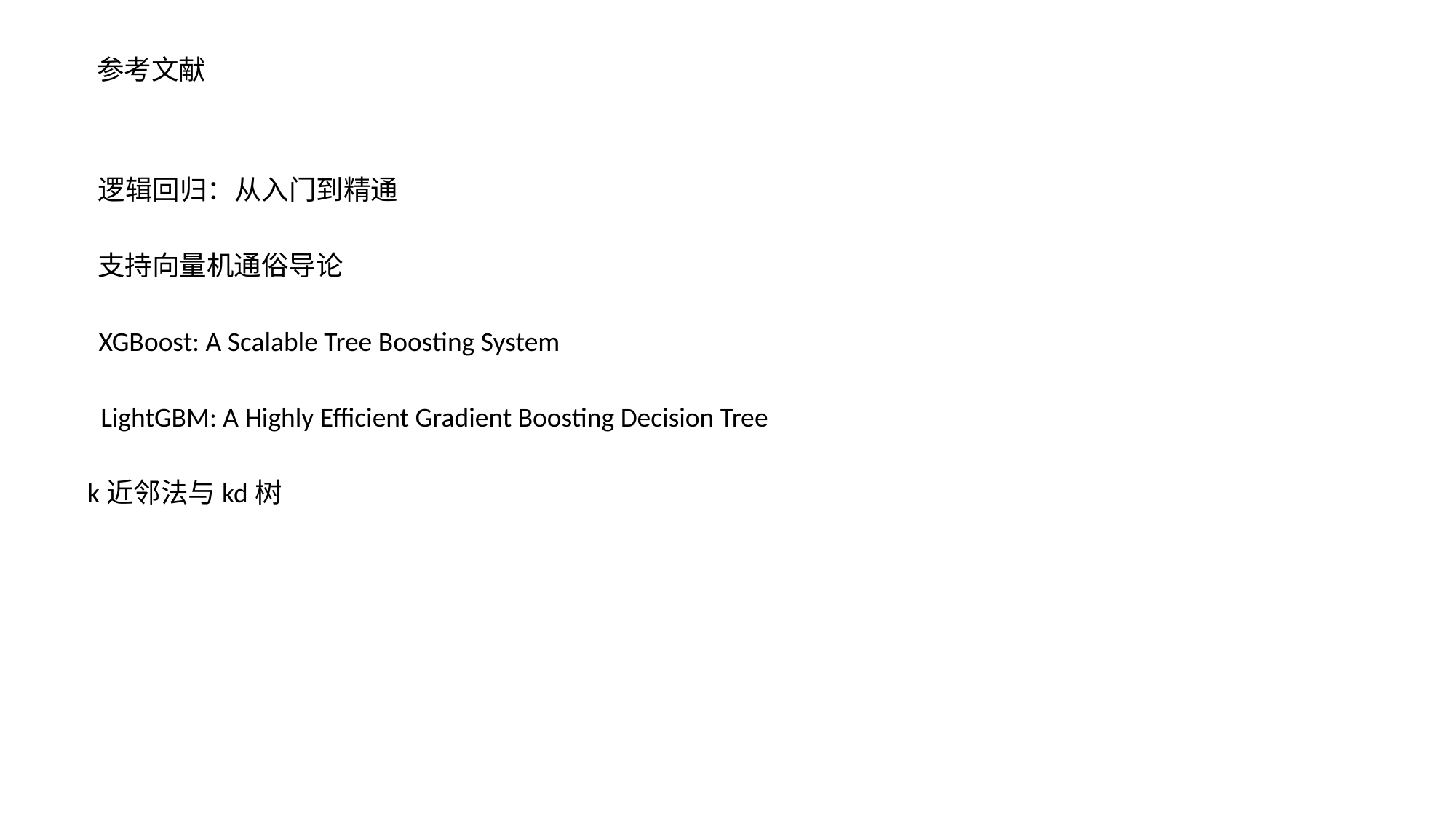

参考文献
逻辑回归：从入门到精通
支持向量机通俗导论
XGBoost: A Scalable Tree Boosting System
LightGBM: A Highly Efficient Gradient Boosting Decision Tree
k近邻法与kd树